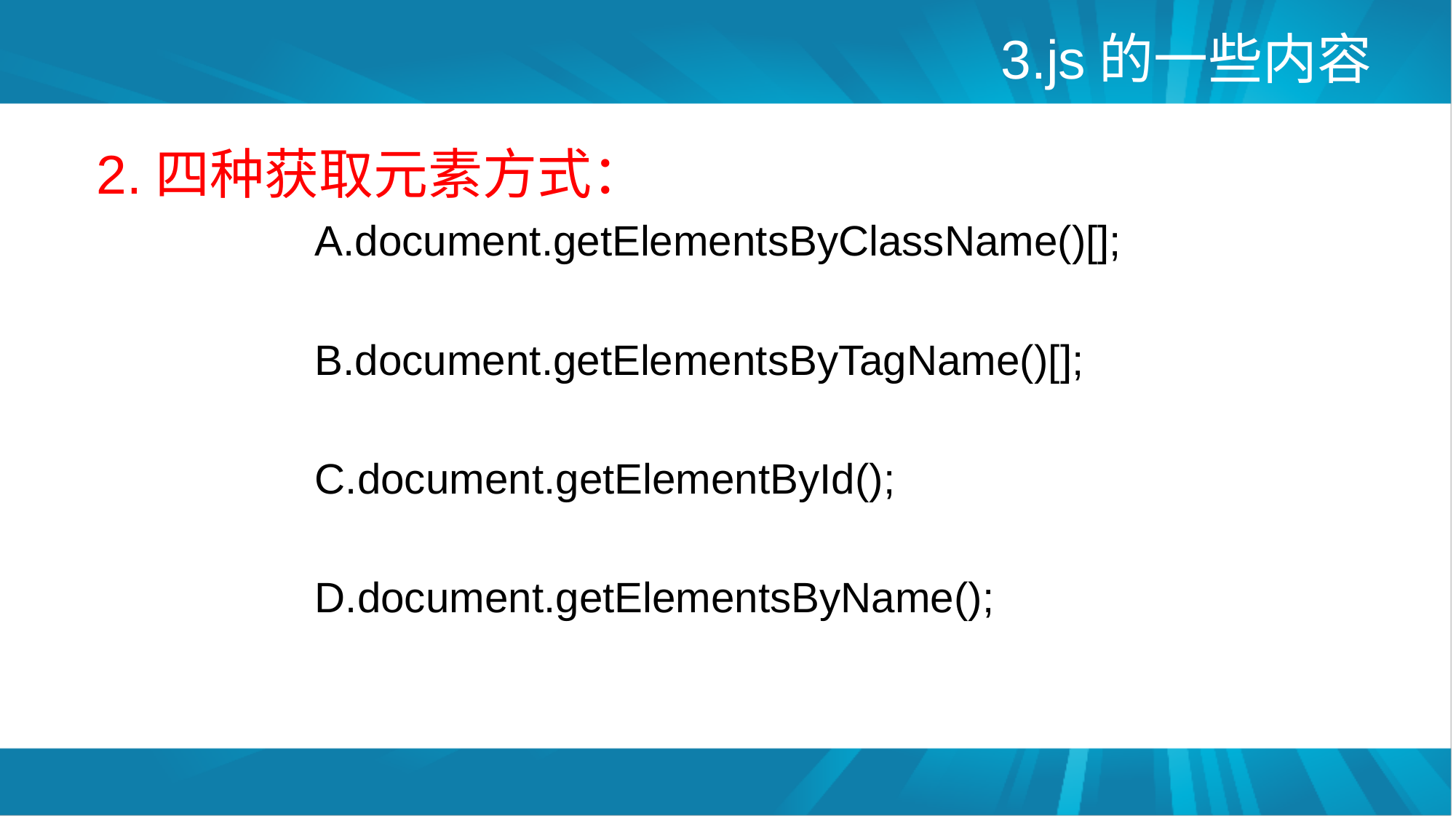

# 3.js的一些内容
2.四种获取元素方式：
		A.document.getElementsByClassName()[];

		B.document.getElementsByTagName()[];

		C.document.getElementById();

		D.document.getElementsByName();